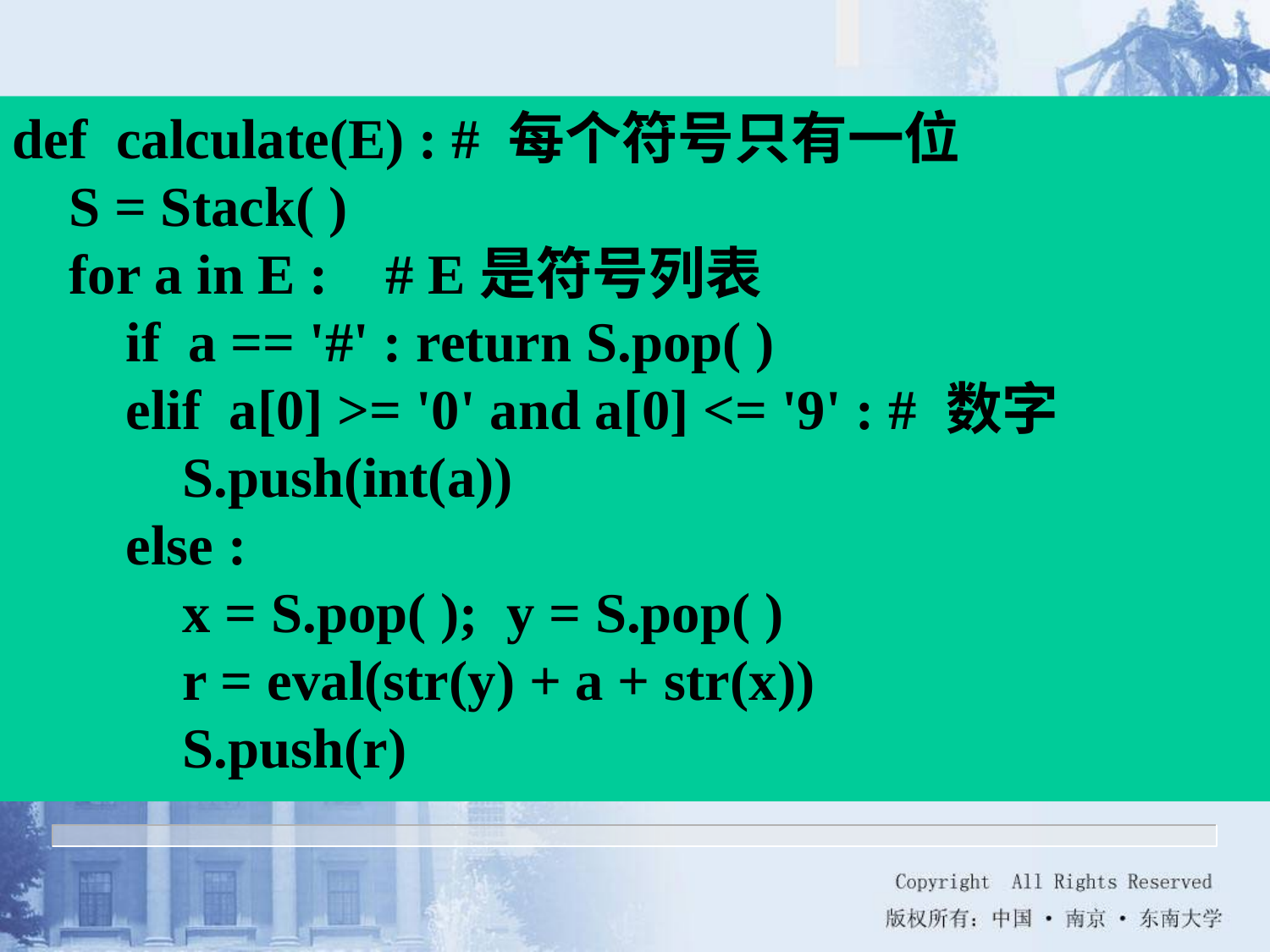

def  calculate(E) : # 每个符号只有一位
    S = Stack( )
    for a in E :    # E是符号列表
        if  a == '#' : return S.pop( )
        elif  a[0] >= '0' and a[0] <= '9' : # 数字
            S.push(int(a))
        else :
            x = S.pop( );  y = S.pop( )
            r = eval(str(y) + a + str(x))
            S.push(r)